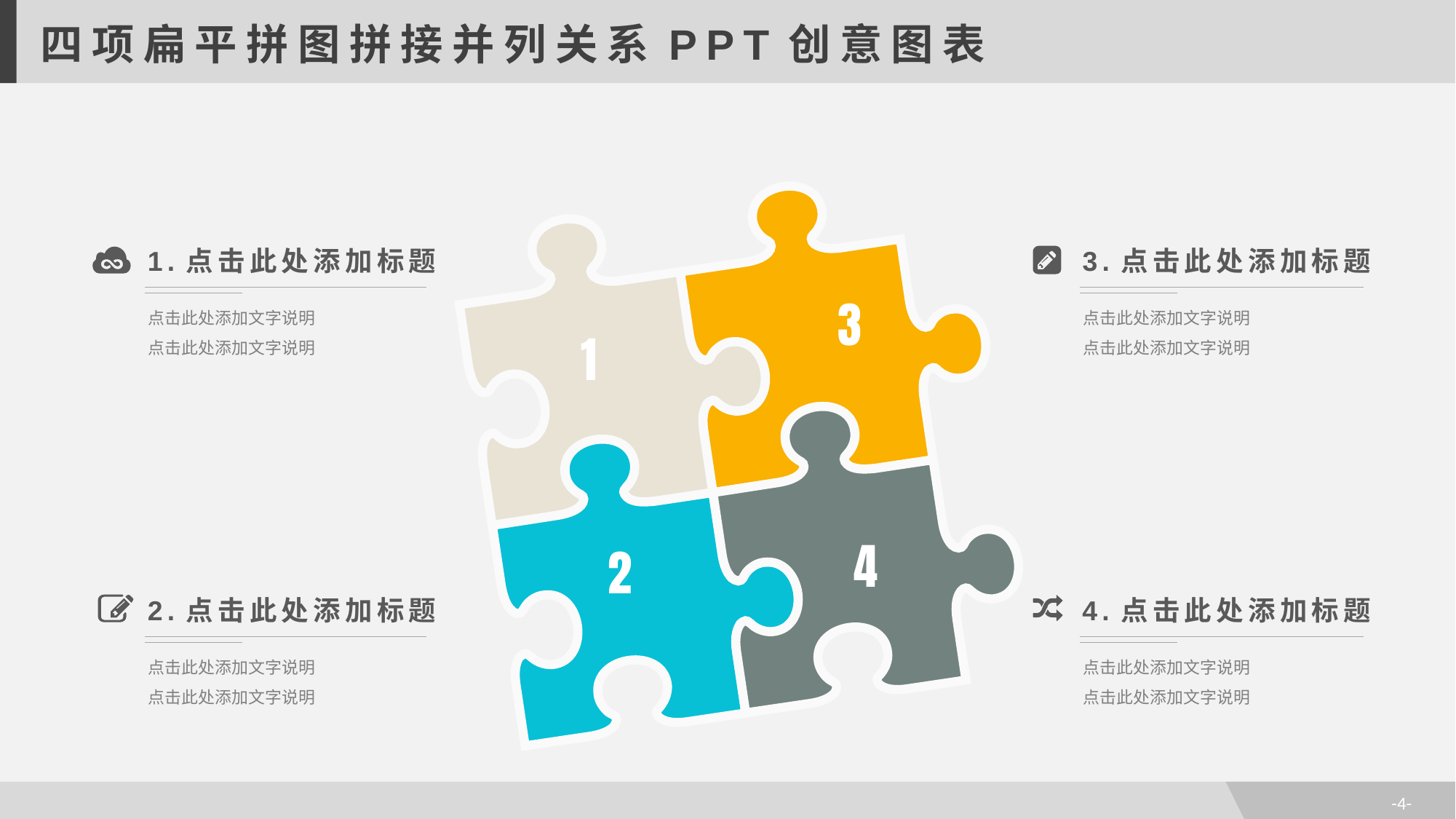

四项扁平拼图拼接并列关系PPT创意图表

1.点击此处添加标题

点击此处添加文字说明
点击此处添加文字说明
3.点击此处添加标题

点击此处添加文字说明
点击此处添加文字说明
3
1
4
2
2.点击此处添加标题

点击此处添加文字说明
点击此处添加文字说明
4.点击此处添加标题

点击此处添加文字说明
点击此处添加文字说明
-4-